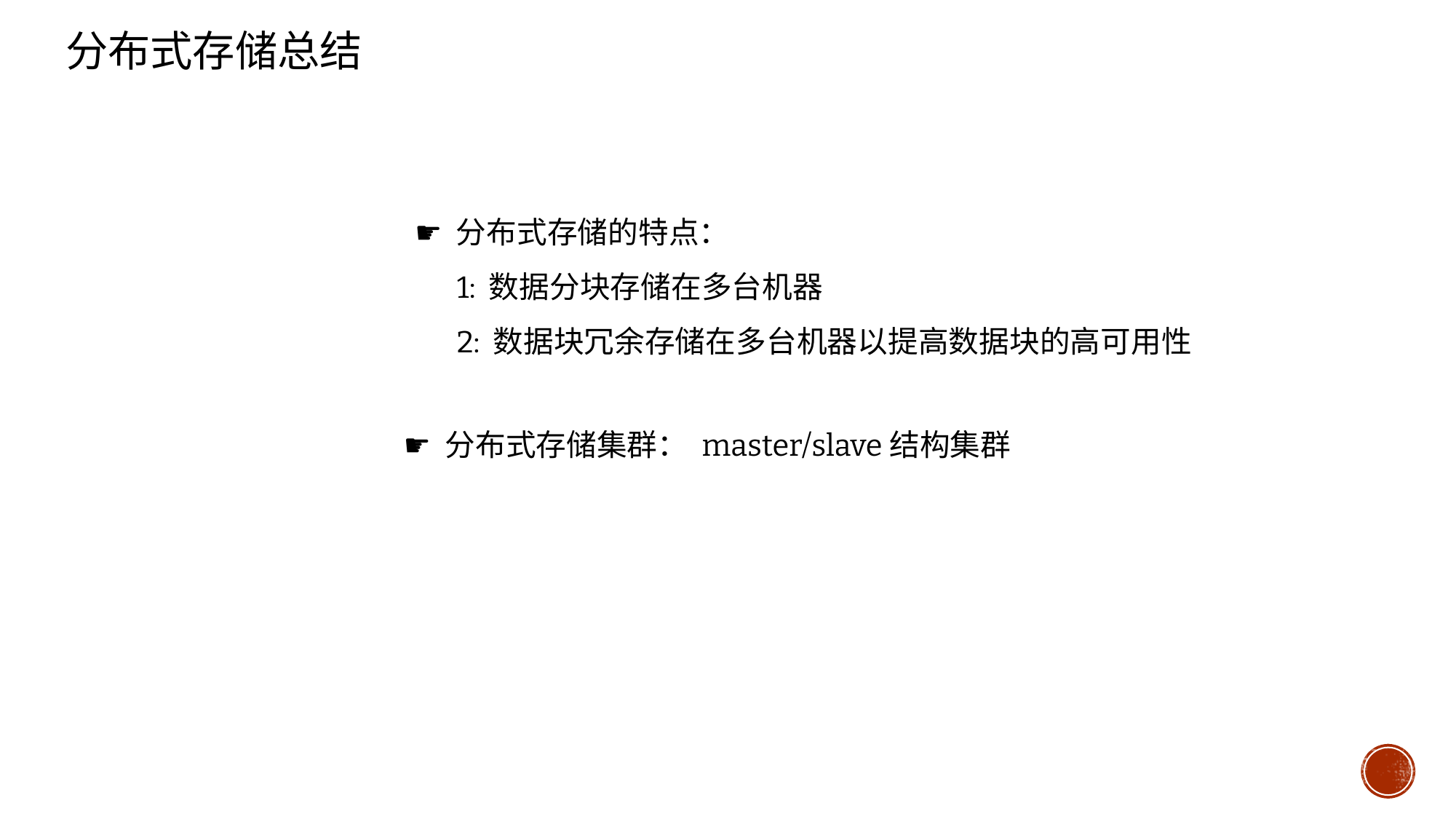

分布式存储总结
☛ 分布式存储的特点：
       1: 数据分块存储在多台机器
       2: 数据块冗余存储在多台机器以提高数据块的高可用性
☛ 分布式存储集群： master/slave结构集群